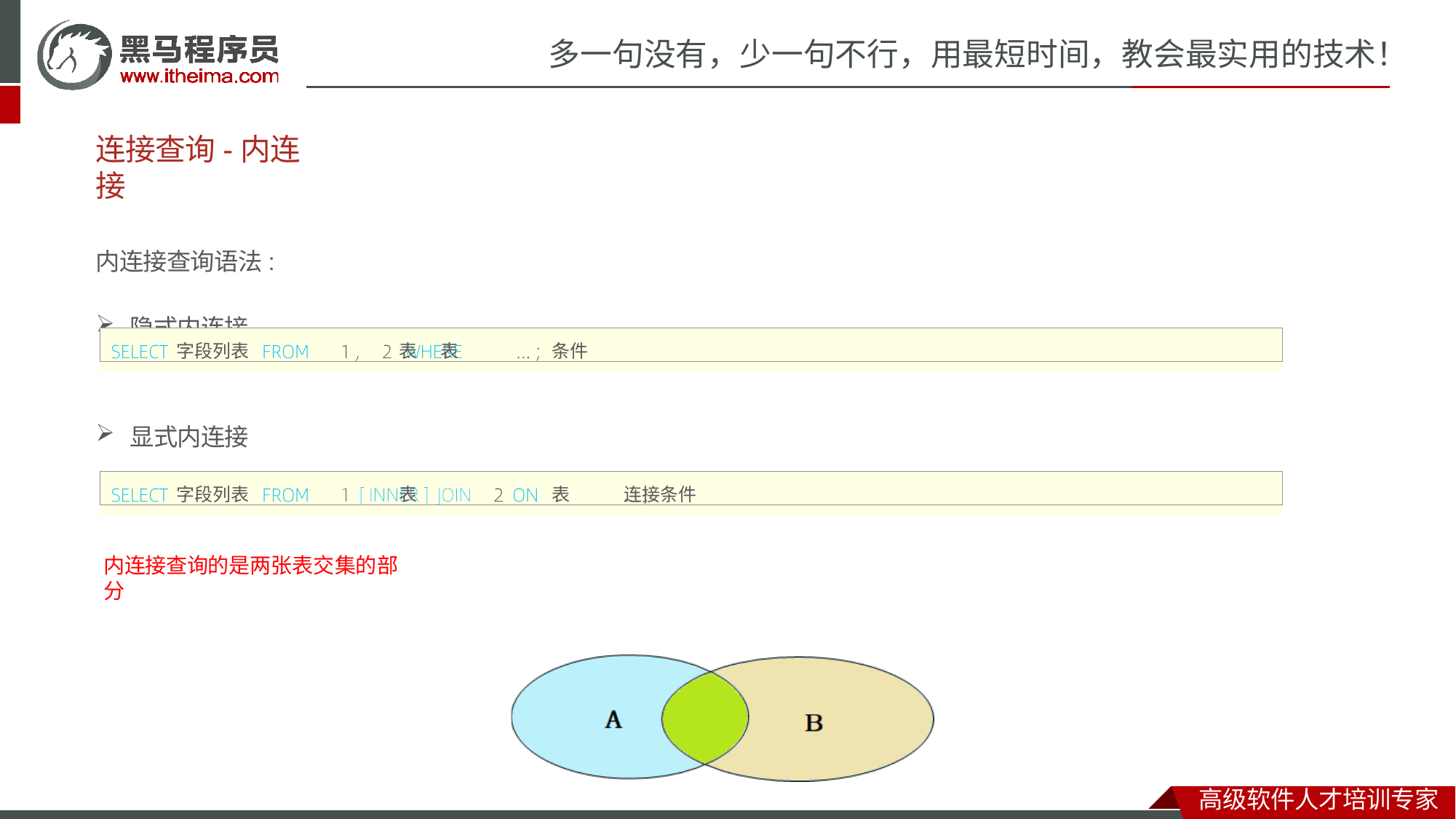

# 多一句没有，少一句不行，用最短时间，教会最实用的技术！

连接查询-内连接

内连接查询语法:

隐式内连接

字段列表	表	表	条件

显式内连接

字段列表	表	表	连接条件

内连接查询的是两张表交集的部分

高级软件人才培训专家